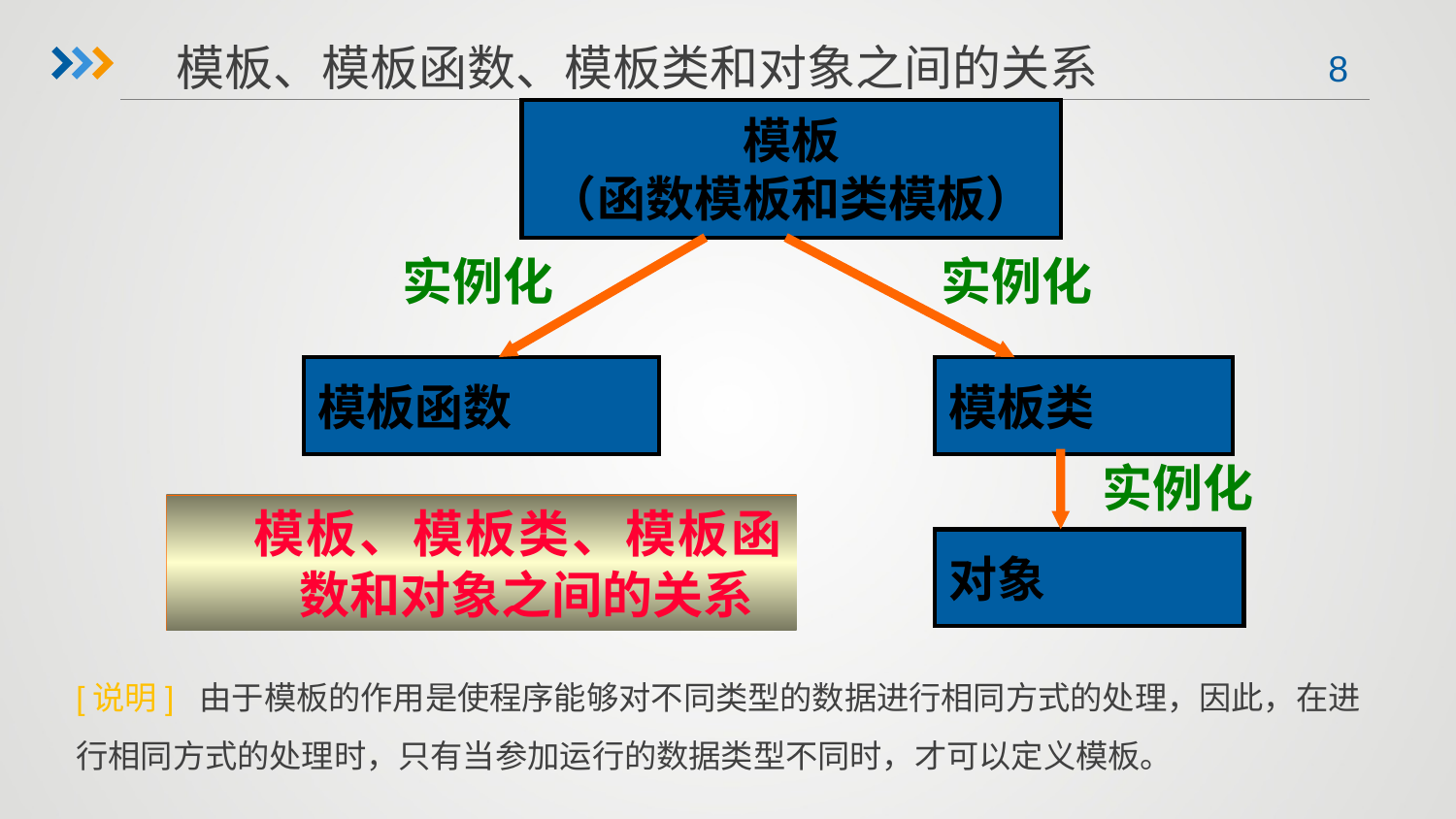

模板、模板函数、模板类和对象之间的关系
模板
（函数模板和类模板）

实例化
实例化
模板函数
模板类
实例化

模板、模板类、模板函数和对象之间的关系
对象
[说明]  由于模板的作用是使程序能够对不同类型的数据进行相同方式的处理，因此，在进行相同方式的处理时，只有当参加运行的数据类型不同时，才可以定义模板。